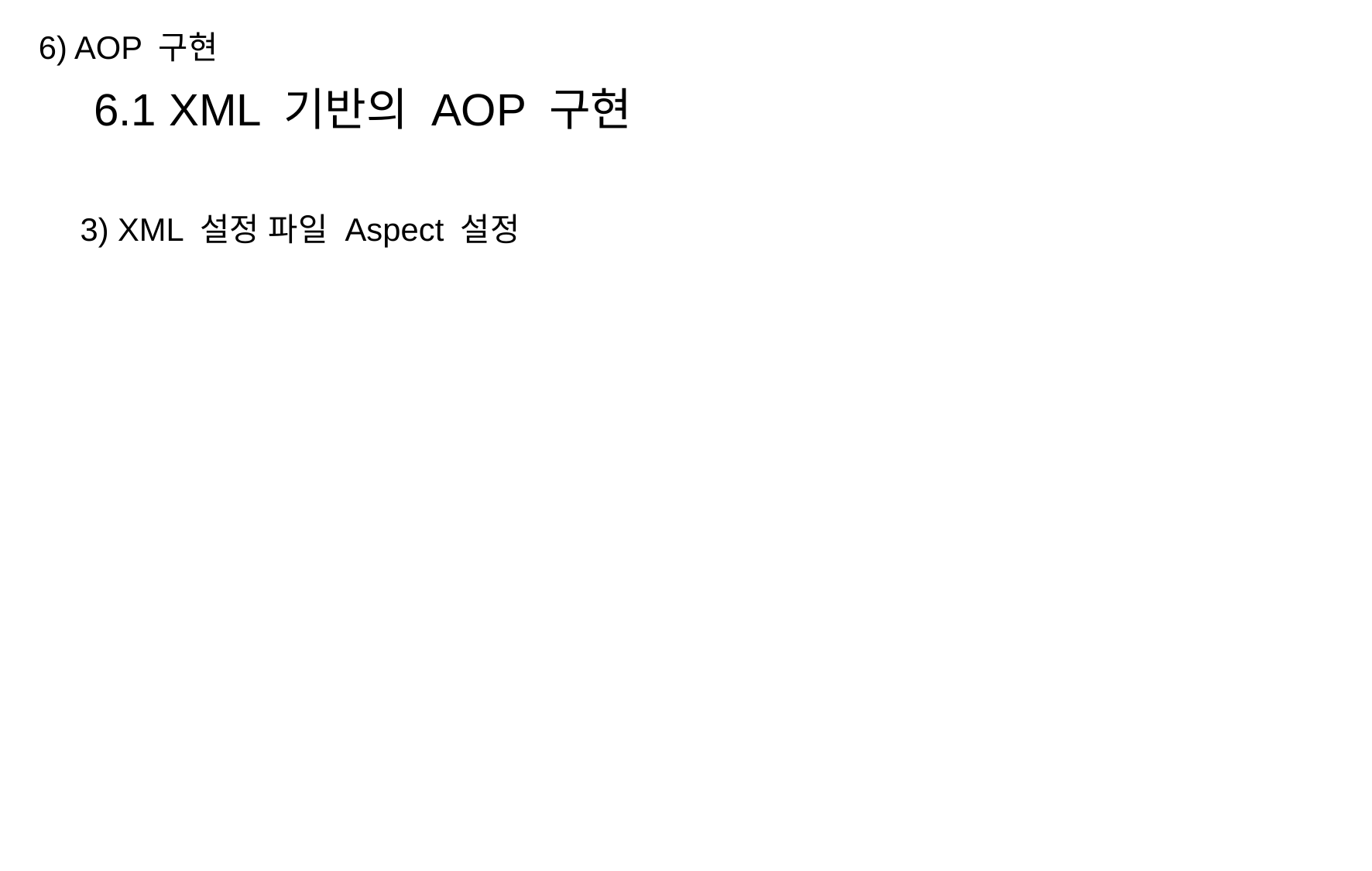

6) AOP 구현
6.1 XML 기반의 AOP 구현
3) XML 설정 파일 Aspect 설정